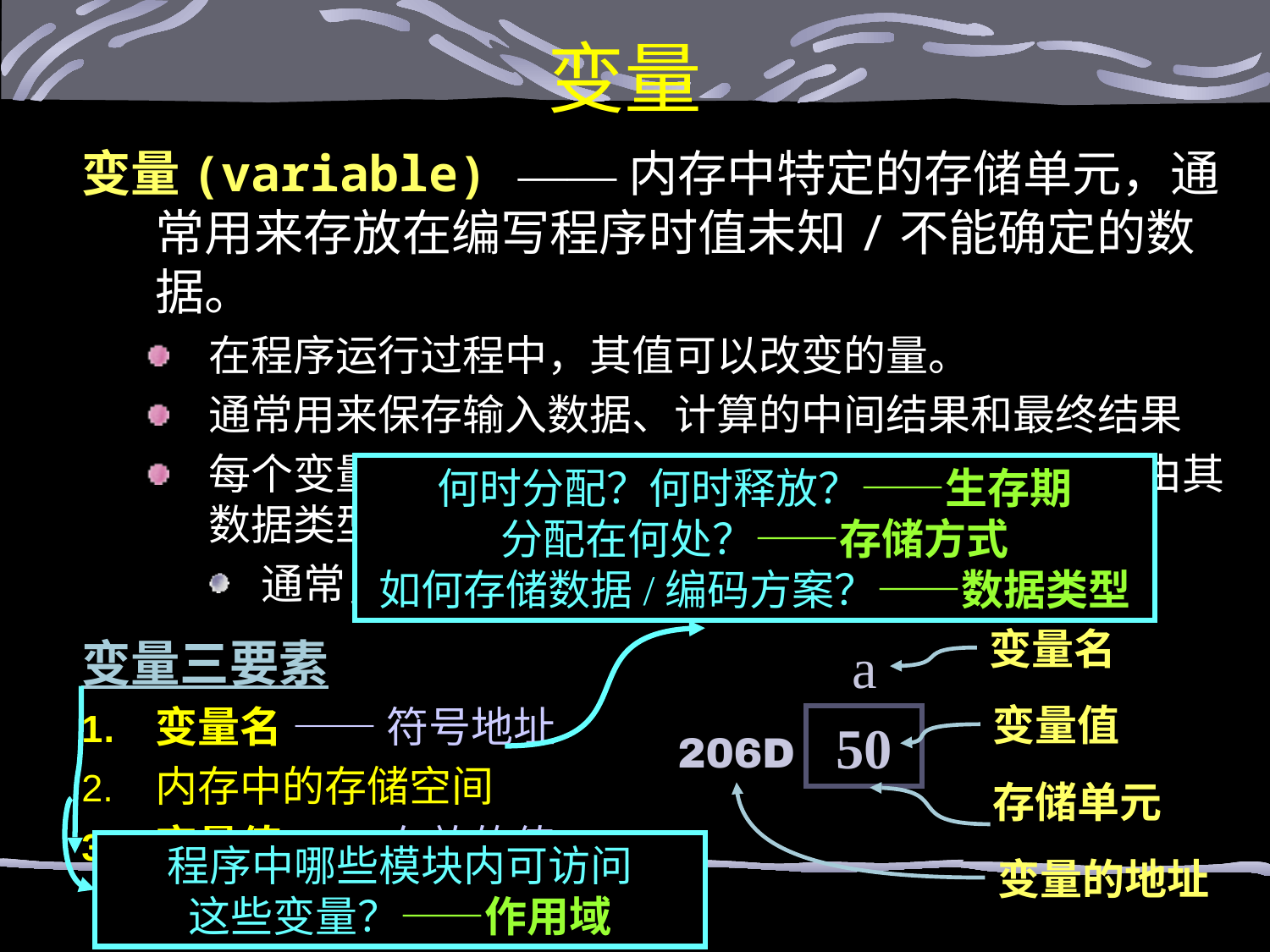

# 变量
变量(variable) ——内存中特定的存储单元，通常用来存放在编写程序时值未知/不能确定的数据。
在程序运行过程中，其值可以改变的量。
通常用来保存输入数据、计算的中间结果和最终结果
每个变量占用若干个连续的字节，所占用的字节数由其数据类型决定
通常，将第一个字节的地址作为变量的地址。
变量三要素
变量名 —— 符号地址
内存中的存储空间
变量值 —— 存放的值
何时分配？何时释放？——生存期
分配在何处？——存储方式
如何存储数据/编码方案？——数据类型
变量名
a
变量值
50
206D
存储单元
程序中哪些模块内可访问
这些变量？——作用域
变量的地址